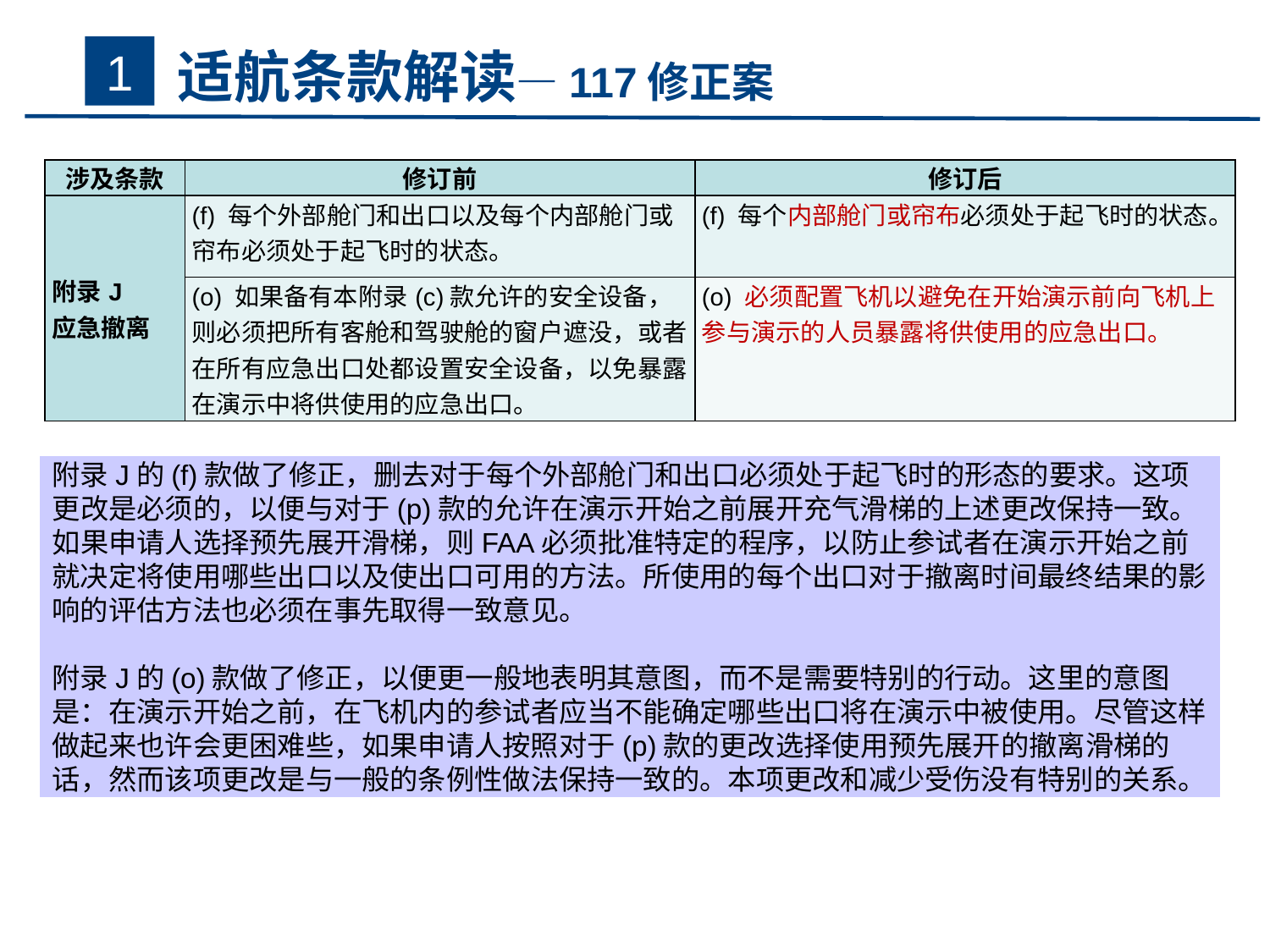

# 适航条款解读—117修正案
1
| 涉及条款 | 修订前 | 修订后 |
| --- | --- | --- |
| 附录J 应急撤离 | (f) 每个外部舱门和出口以及每个内部舱门或帘布必须处于起飞时的状态。 | (f) 每个内部舱门或帘布必须处于起飞时的状态。 |
|  | (o) 如果备有本附录(c)款允许的安全设备，则必须把所有客舱和驾驶舱的窗户遮没，或者在所有应急出口处都设置安全设备，以免暴露在演示中将供使用的应急出口。 | (o) 必须配置飞机以避免在开始演示前向飞机上参与演示的人员暴露将供使用的应急出口。 |
附录J的(f)款做了修正，删去对于每个外部舱门和出口必须处于起飞时的形态的要求。这项更改是必须的，以便与对于(p)款的允许在演示开始之前展开充气滑梯的上述更改保持一致。如果申请人选择预先展开滑梯，则FAA必须批准特定的程序，以防止参试者在演示开始之前就决定将使用哪些出口以及使出口可用的方法。所使用的每个出口对于撤离时间最终结果的影响的评估方法也必须在事先取得一致意见。

附录J的(o)款做了修正，以便更一般地表明其意图，而不是需要特别的行动。这里的意图是：在演示开始之前，在飞机内的参试者应当不能确定哪些出口将在演示中被使用。尽管这样做起来也许会更困难些，如果申请人按照对于(p)款的更改选择使用预先展开的撤离滑梯的话，然而该项更改是与一般的条例性做法保持一致的。本项更改和减少受伤没有特别的关系。